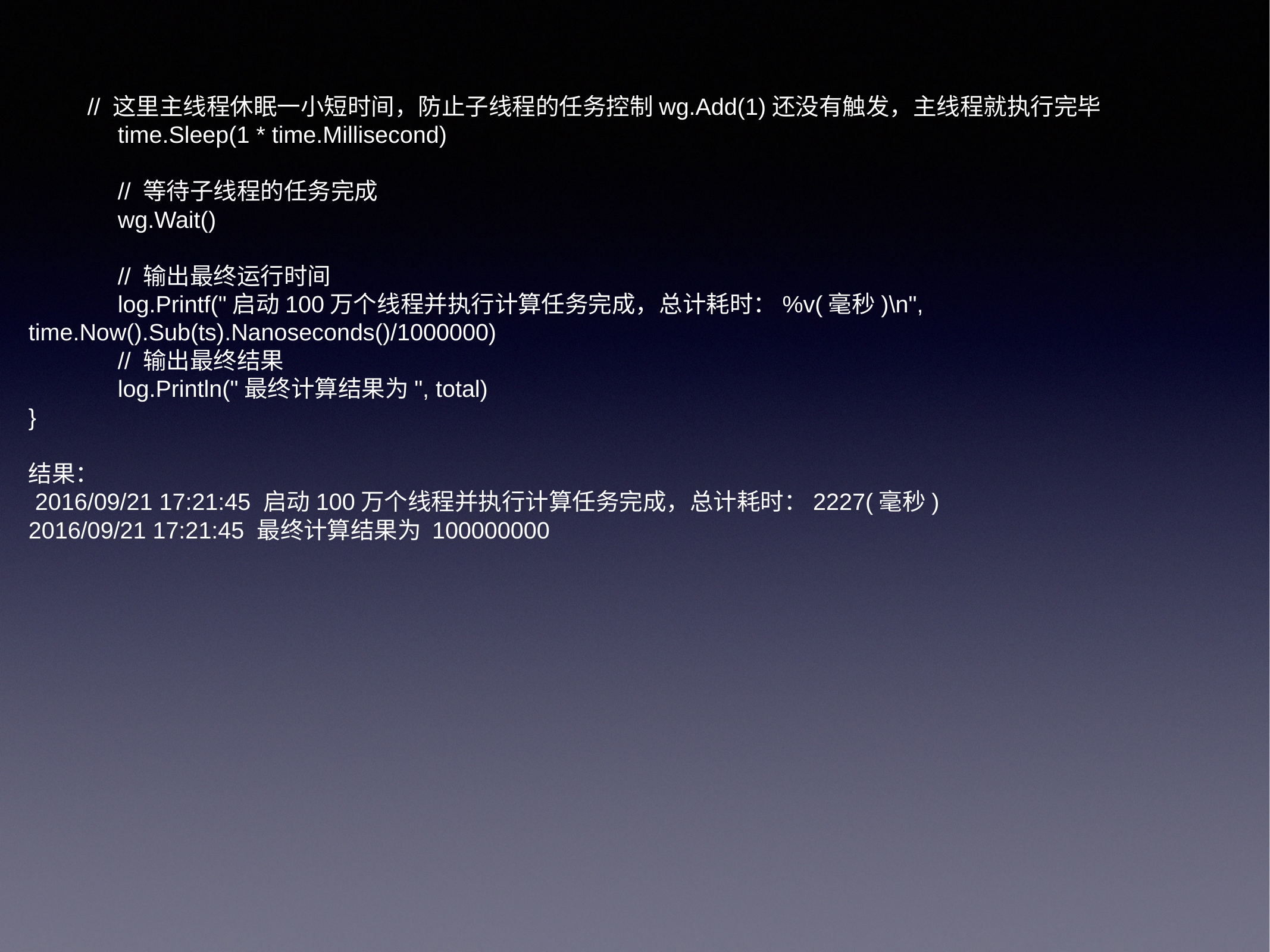

// 这里主线程休眠一小短时间，防止子线程的任务控制wg.Add(1)还没有触发，主线程就执行完毕
	time.Sleep(1 * time.Millisecond)

	// 等待子线程的任务完成
	wg.Wait()

	// 输出最终运行时间
	log.Printf("启动100万个线程并执行计算任务完成，总计耗时：%v(毫秒)\n", time.Now().Sub(ts).Nanoseconds()/1000000)
	// 输出最终结果
	log.Println("最终计算结果为", total)
}

结果：
 2016/09/21 17:21:45 启动100万个线程并执行计算任务完成，总计耗时：2227(毫秒)
2016/09/21 17:21:45 最终计算结果为 100000000